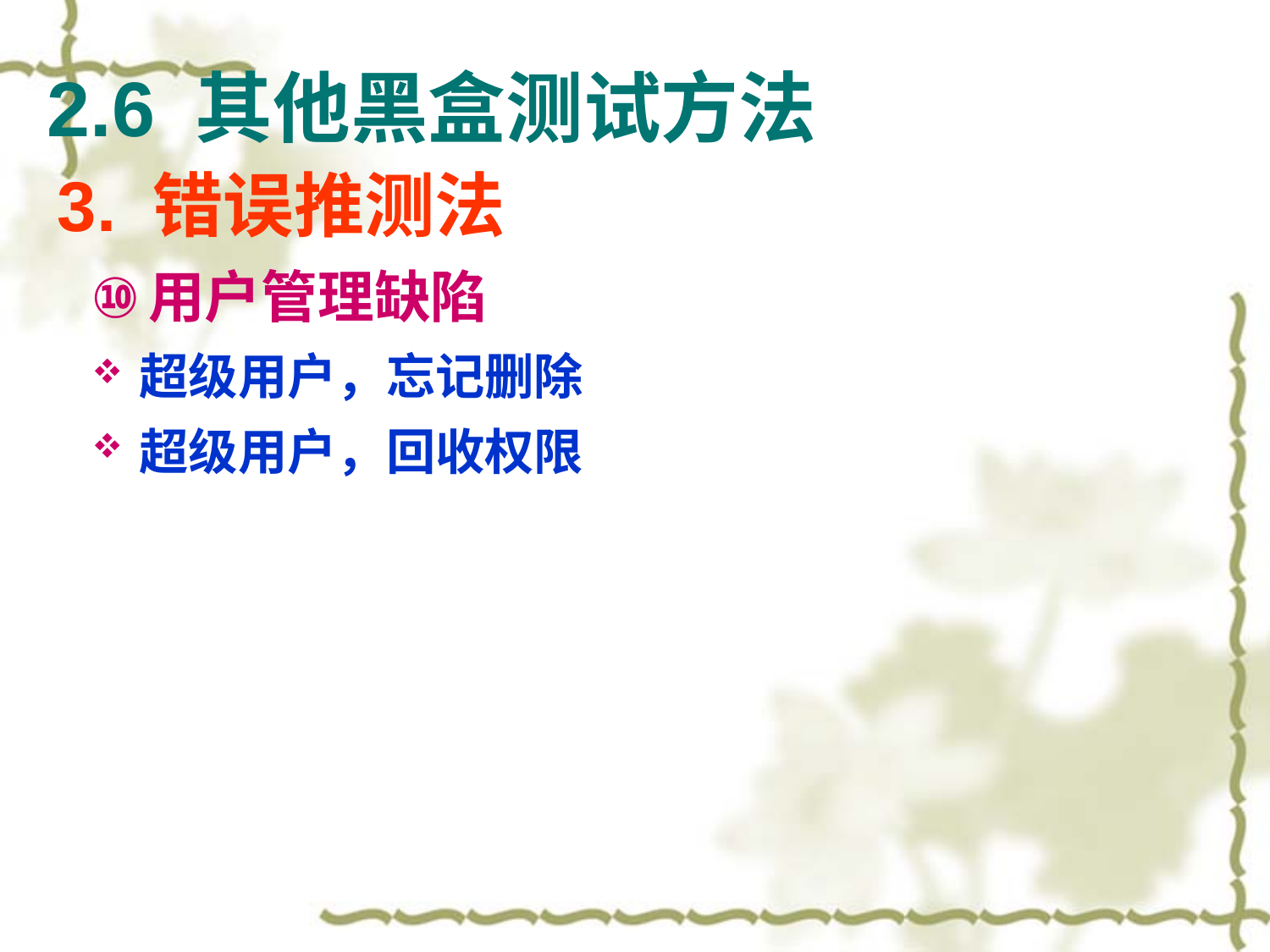

2.6 其他黑盒测试方法
3. 错误推测法
用户管理缺陷
超级用户，忘记删除
超级用户，回收权限